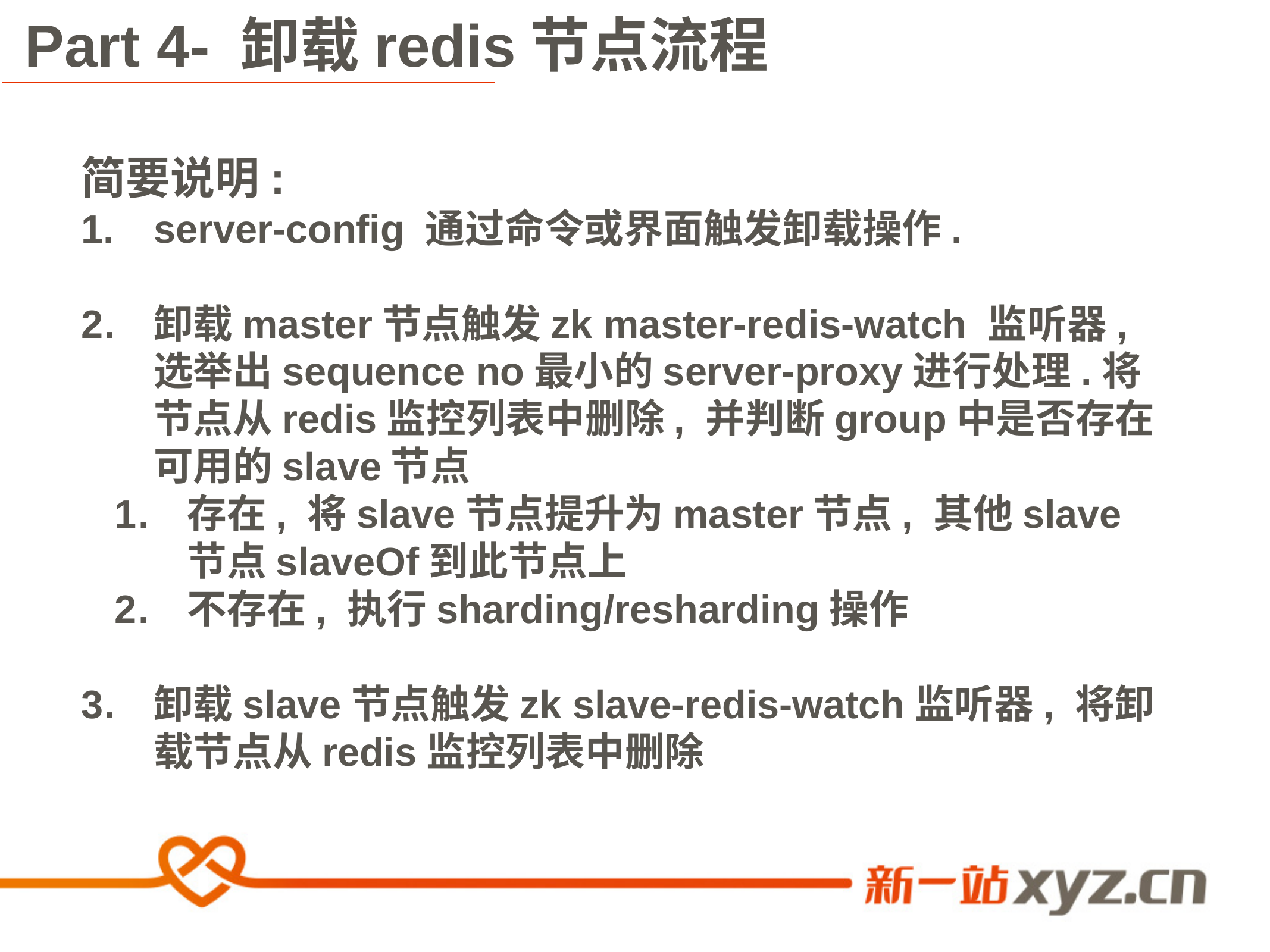

Part 4- 卸载redis节点流程

简要说明:
server-config 通过命令或界面触发卸载操作.

卸载master节点触发zk master-redis-watch 监听器, 选举出sequence no最小的server-proxy进行处理.将节点从redis监控列表中删除, 并判断group中是否存在可用的slave节点
存在, 将slave节点提升为master节点, 其他slave节点slaveOf到此节点上
不存在, 执行sharding/resharding操作

卸载slave节点触发zk slave-redis-watch监听器, 将卸载节点从redis监控列表中删除